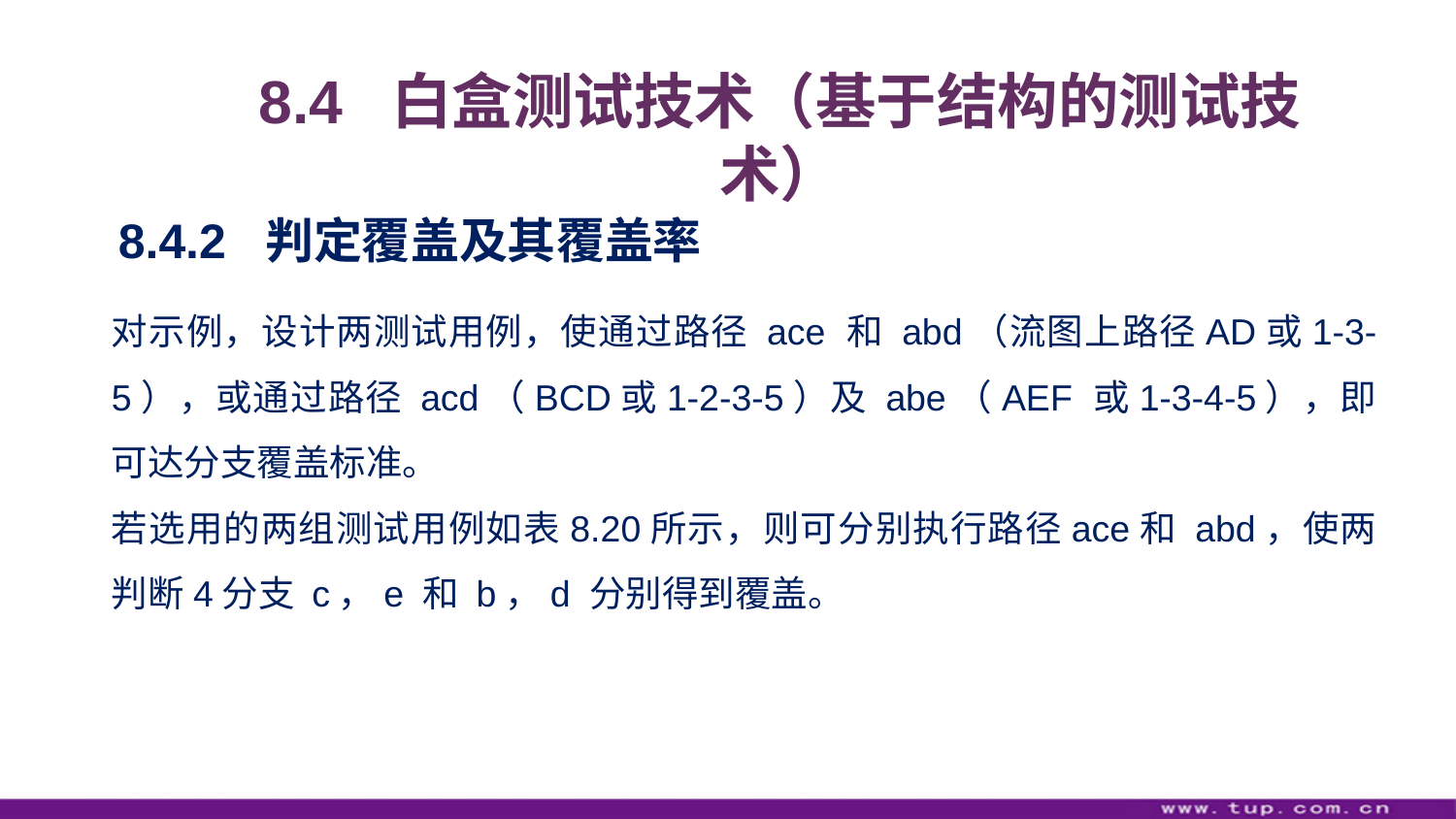

8.4  白盒测试技术（基于结构的测试技术）

8.4.2  判定覆盖及其覆盖率
对示例，设计两测试用例，使通过路径 ace 和 abd（流图上路径AD或1-3-5），或通过路径 acd（BCD或1-2-3-5）及 abe（AEF 或1-3-4-5），即可达分支覆盖标准。
若选用的两组测试用例如表8.20所示，则可分别执行路径ace和 abd，使两判断4分支 c，e 和 b，d 分别得到覆盖。